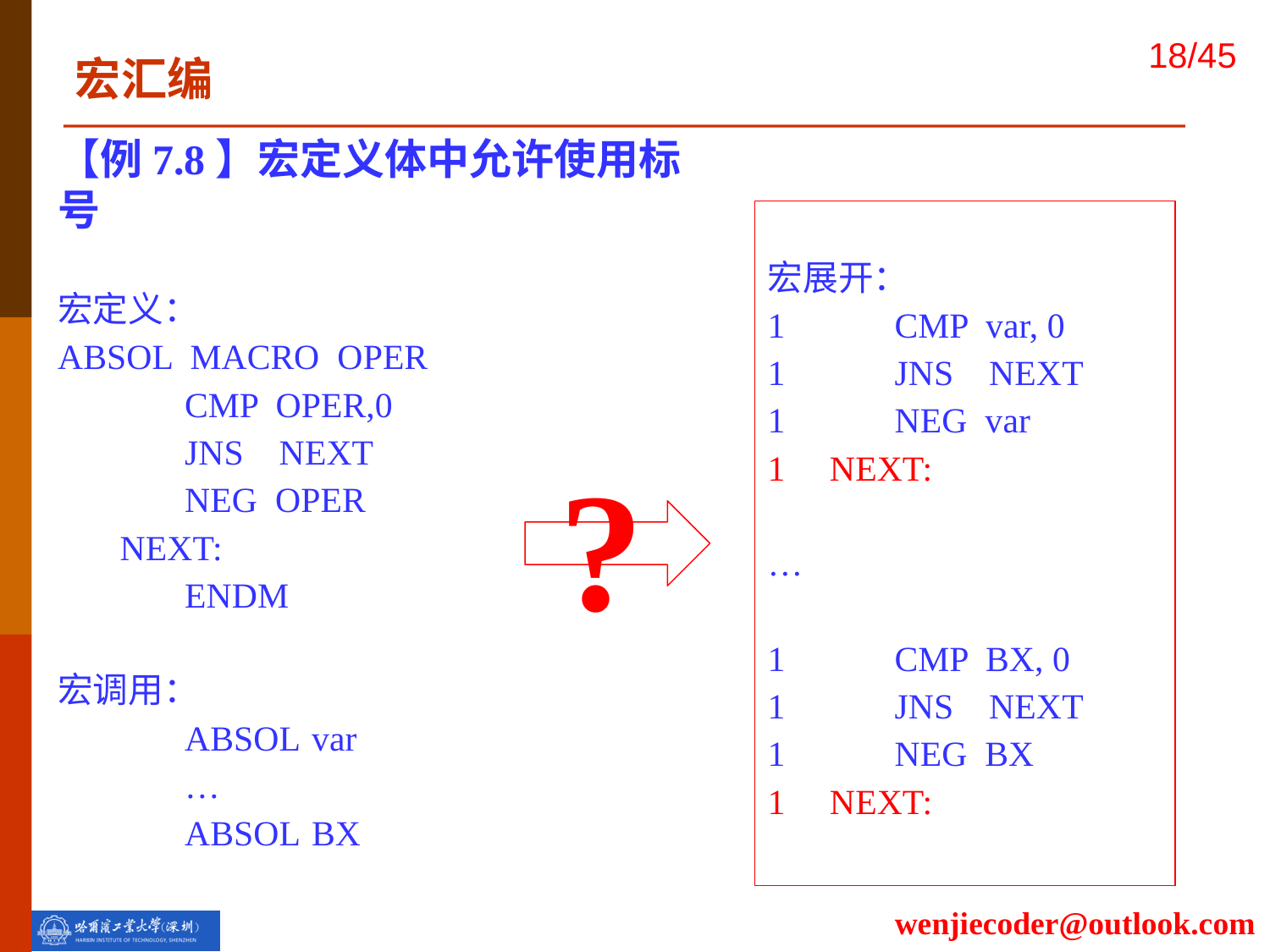

宏汇编
【例7.8】宏定义体中允许使用标号

宏定义：
ABSOL  MACRO  OPER
	CMP  OPER,0
	JNS    NEXT
	NEG  OPER
       NEXT:
	ENDM

宏调用：
	ABSOL	var
	…
	ABSOL	BX

宏展开：
1	CMP  var, 0
1	JNS    NEXT
1	NEG  var
1     NEXT:

…

1	CMP  BX, 0
1	JNS    NEXT
1	NEG  BX
1     NEXT:

?